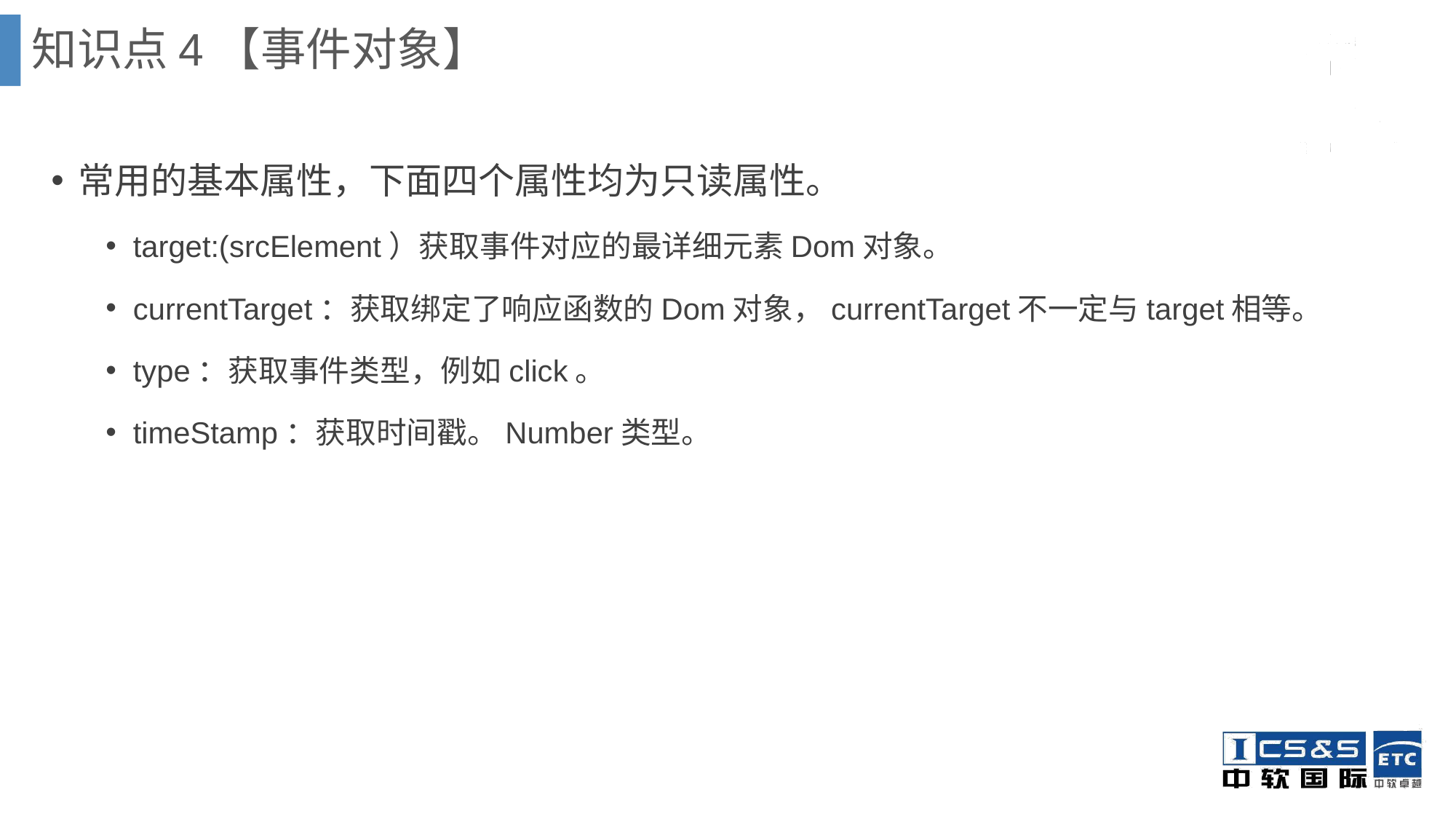

知识点4【事件对象】
常用的基本属性，下面四个属性均为只读属性。
target:(srcElement）获取事件对应的最详细元素Dom对象。
currentTarget：获取绑定了响应函数的Dom对象，currentTarget不一定与target相等。
type：获取事件类型，例如click。
timeStamp：获取时间戳。Number类型。